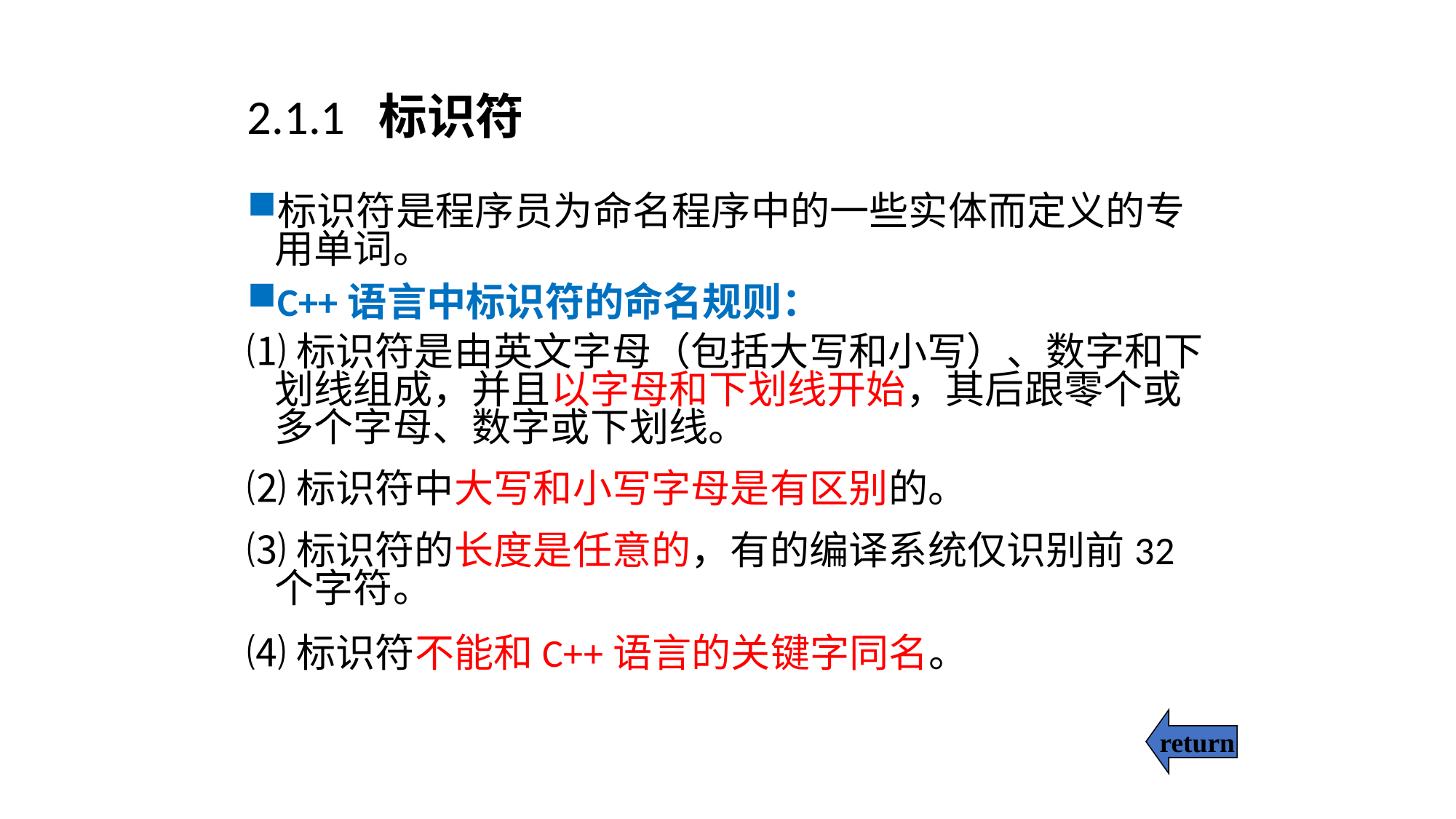

# 2.1.1  标识符
标识符是程序员为命名程序中的一些实体而定义的专用单词。
C++语言中标识符的命名规则：
⑴标识符是由英文字母（包括大写和小写）、数字和下划线组成，并且以字母和下划线开始，其后跟零个或多个字母、数字或下划线。
⑵标识符中大写和小写字母是有区别的。
⑶标识符的长度是任意的，有的编译系统仅识别前32个字符。
⑷标识符不能和C++语言的关键字同名。
return